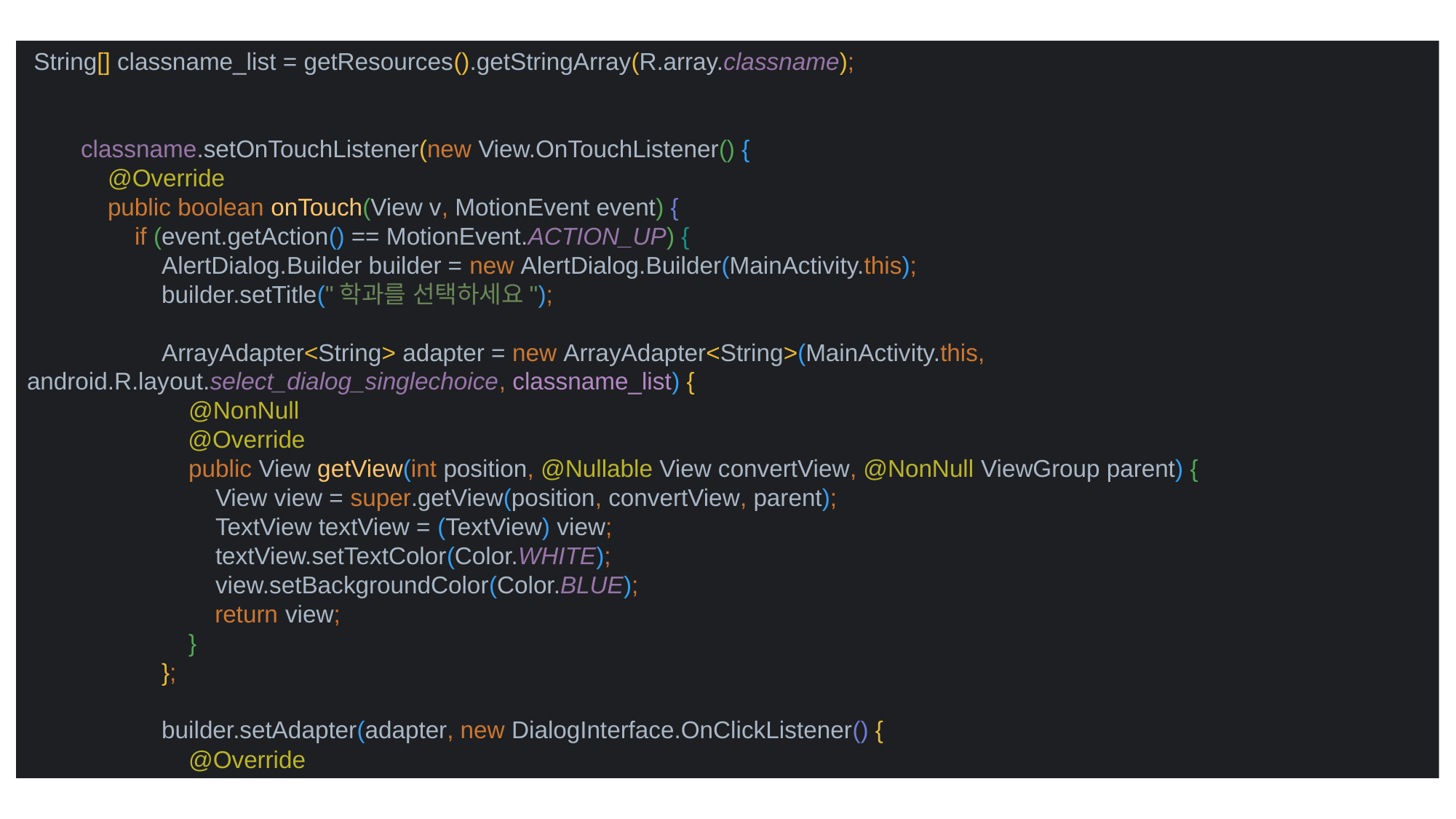

String[] classname_list = getResources().getStringArray(R.array.classname);
        classname.setOnTouchListener(new View.OnTouchListener() {
            @Override
            public boolean onTouch(View v, MotionEvent event) {
                if (event.getAction() == MotionEvent.ACTION_UP) {
                    AlertDialog.Builder builder = new AlertDialog.Builder(MainActivity.this);
                    builder.setTitle("학과를 선택하세요");
                    ArrayAdapter<String> adapter = new ArrayAdapter<String>(MainActivity.this, android.R.layout.select_dialog_singlechoice, classname_list) {
                        @NonNull
                        @Override
                        public View getView(int position, @Nullable View convertView, @NonNull ViewGroup parent) {
                            View view = super.getView(position, convertView, parent);
                            TextView textView = (TextView) view;
                            textView.setTextColor(Color.WHITE);
                            view.setBackgroundColor(Color.BLUE);
                            return view;
                        }
                    };
                    builder.setAdapter(adapter, new DialogInterface.OnClickListener() {
                        @Override